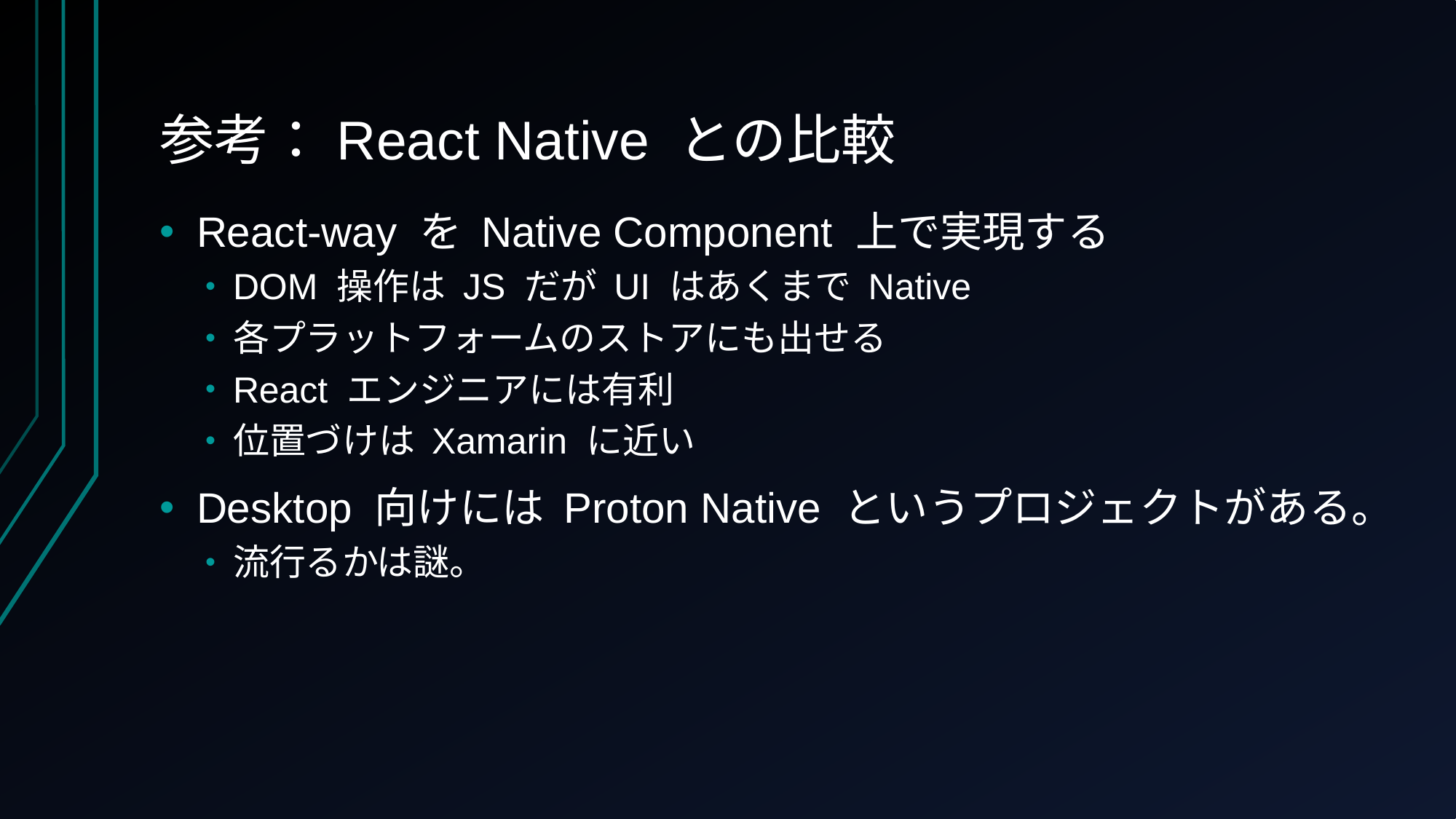

# 参考：React Native との比較
React-way を Native Component 上で実現する
DOM 操作は JS だが UI はあくまで Native
各プラットフォームのストアにも出せる
React エンジニアには有利
位置づけは Xamarin に近い
Desktop 向けには Proton Native というプロジェクトがある。
流行るかは謎。